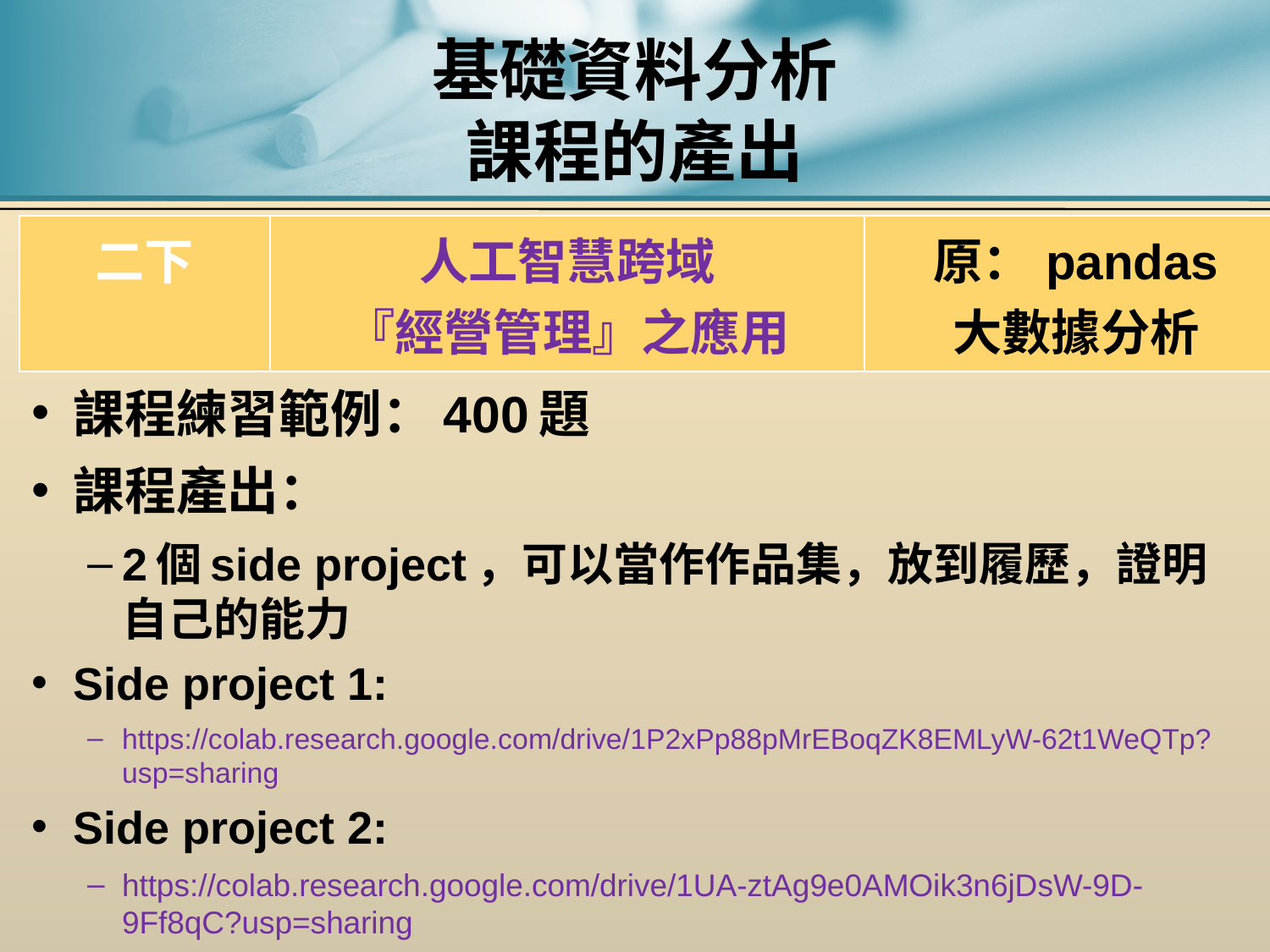

# 基礎資料分析 課程的產出
| 二下 | 人工智慧跨域 『經營管理』之應用 | 原：pandas 大數據分析 |
| --- | --- | --- |
課程練習範例：400題
課程產出：
2個side project，可以當作作品集，放到履歷，證明自己的能力
Side project 1:
https://colab.research.google.com/drive/1P2xPp88pMrEBoqZK8EMLyW-62t1WeQTp?usp=sharing
Side project 2:
https://colab.research.google.com/drive/1UA-ztAg9e0AMOik3n6jDsW-9D-9Ff8qC?usp=sharing